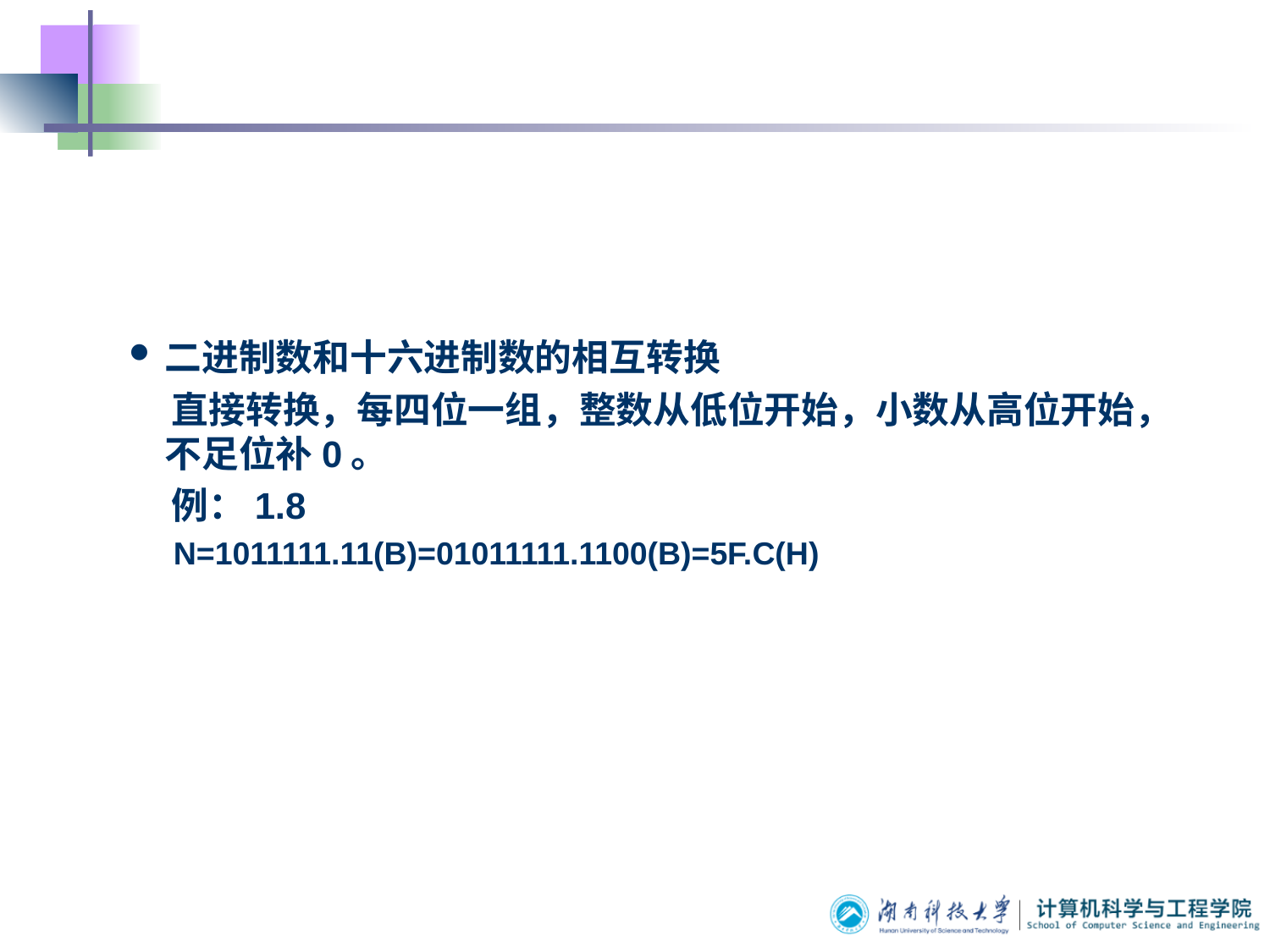

#
二进制数和十六进制数的相互转换
    直接转换，每四位一组，整数从低位开始，小数从高位开始，不足位补0。
    例：1.8
     N=1011111.11(B)=01011111.1100(B)=5F.C(H)